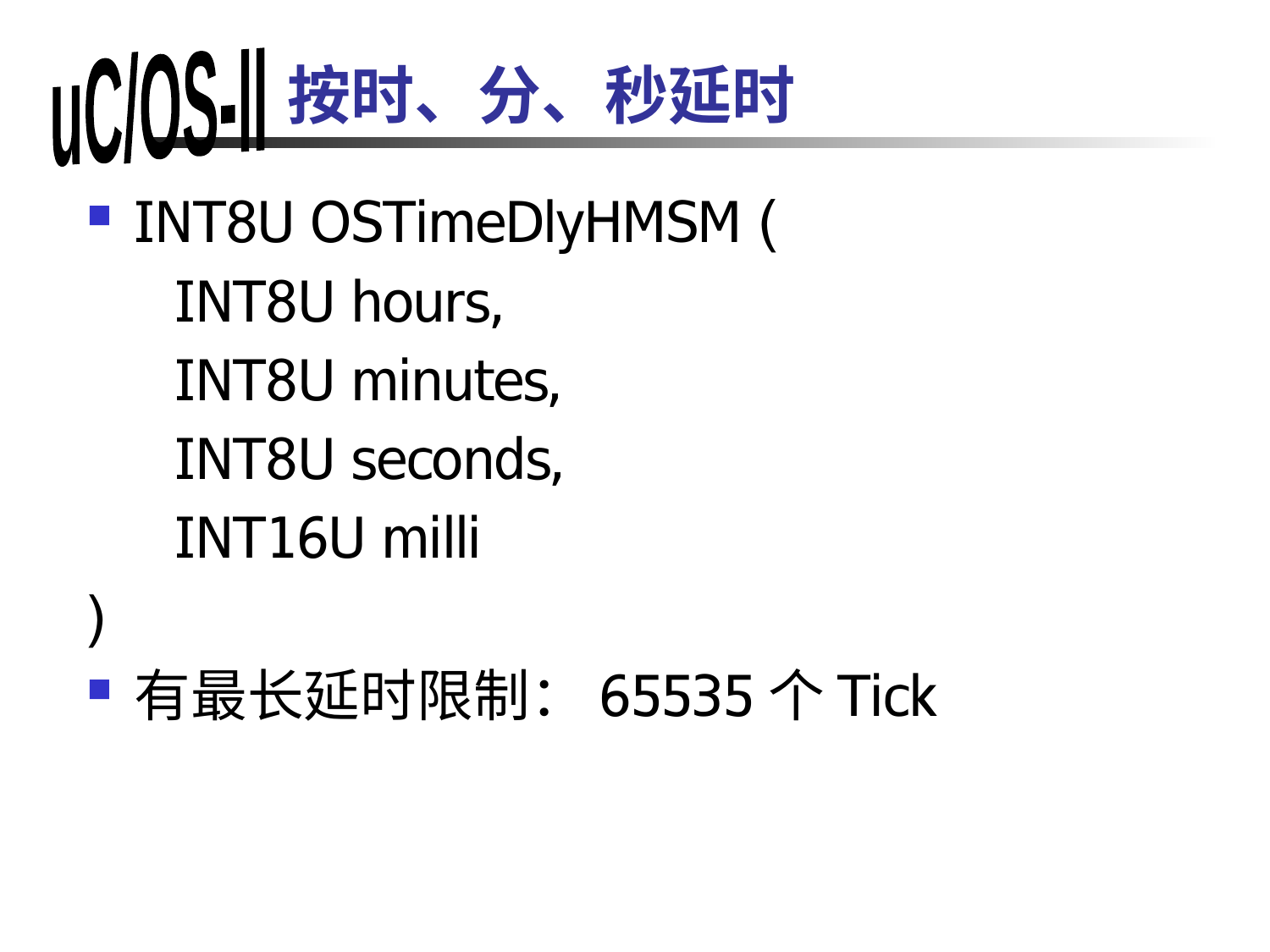

# 按时、分、秒延时
INT8U OSTimeDlyHMSM (
     INT8U hours,
     INT8U minutes,
     INT8U seconds,
     INT16U milli
)
有最长延时限制：65535个Tick